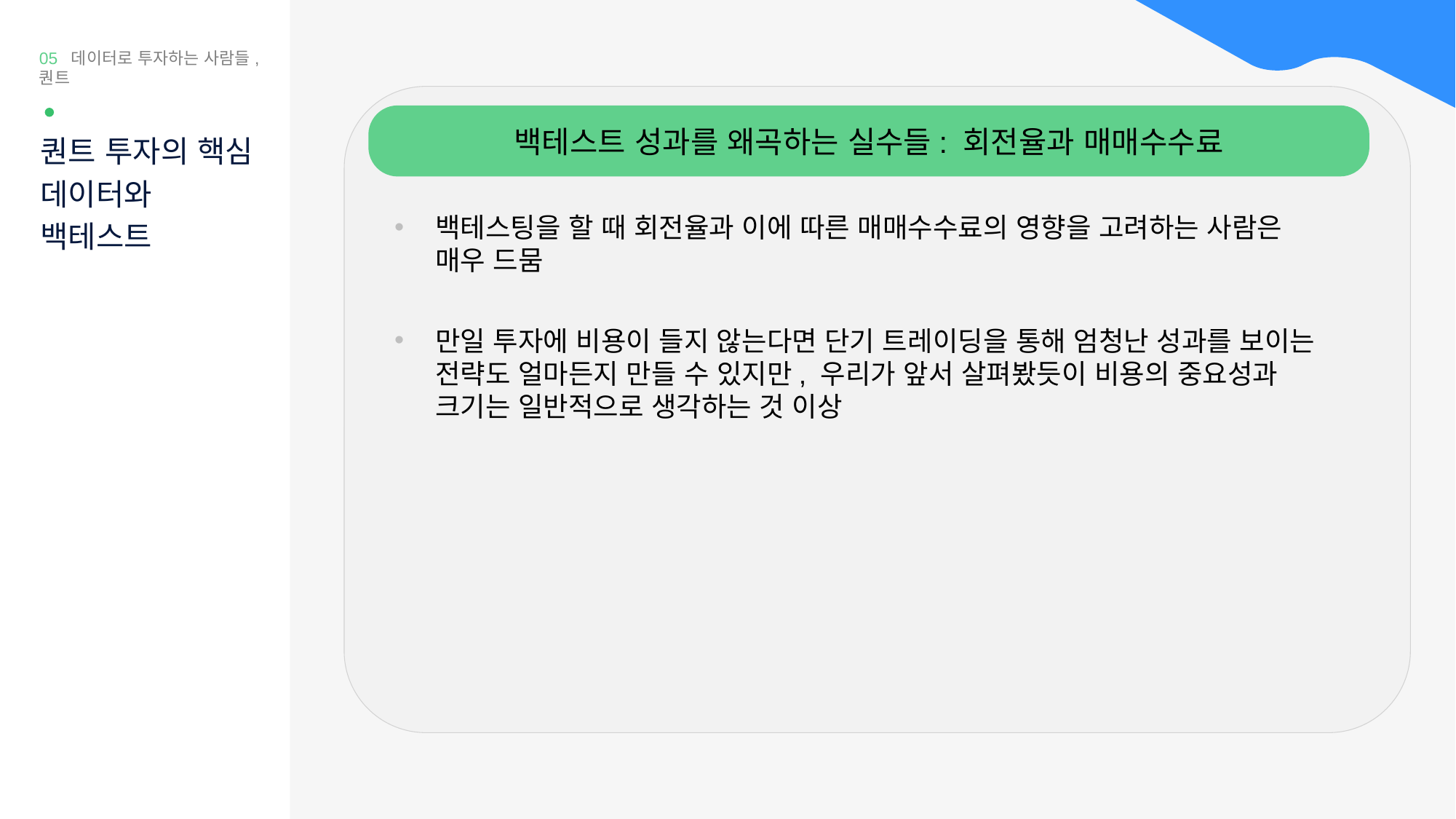

05  데이터로 투자하는 사람들, 퀀트

백테스트 성과를 왜곡하는 실수들: 회전율과 매매수수료

퀀트 투자의 핵심
데이터와
백테스트
백테스팅을 할 때 회전율과 이에 따른 매매수수료의 영향을 고려하는 사람은 매우 드뭄

만일 투자에 비용이 들지 않는다면 단기 트레이딩을 통해 엄청난 성과를 보이는 전략도 얼마든지 만들 수 있지만, 우리가 앞서 살펴봤듯이 비용의 중요성과 크기는 일반적으로 생각하는 것 이상